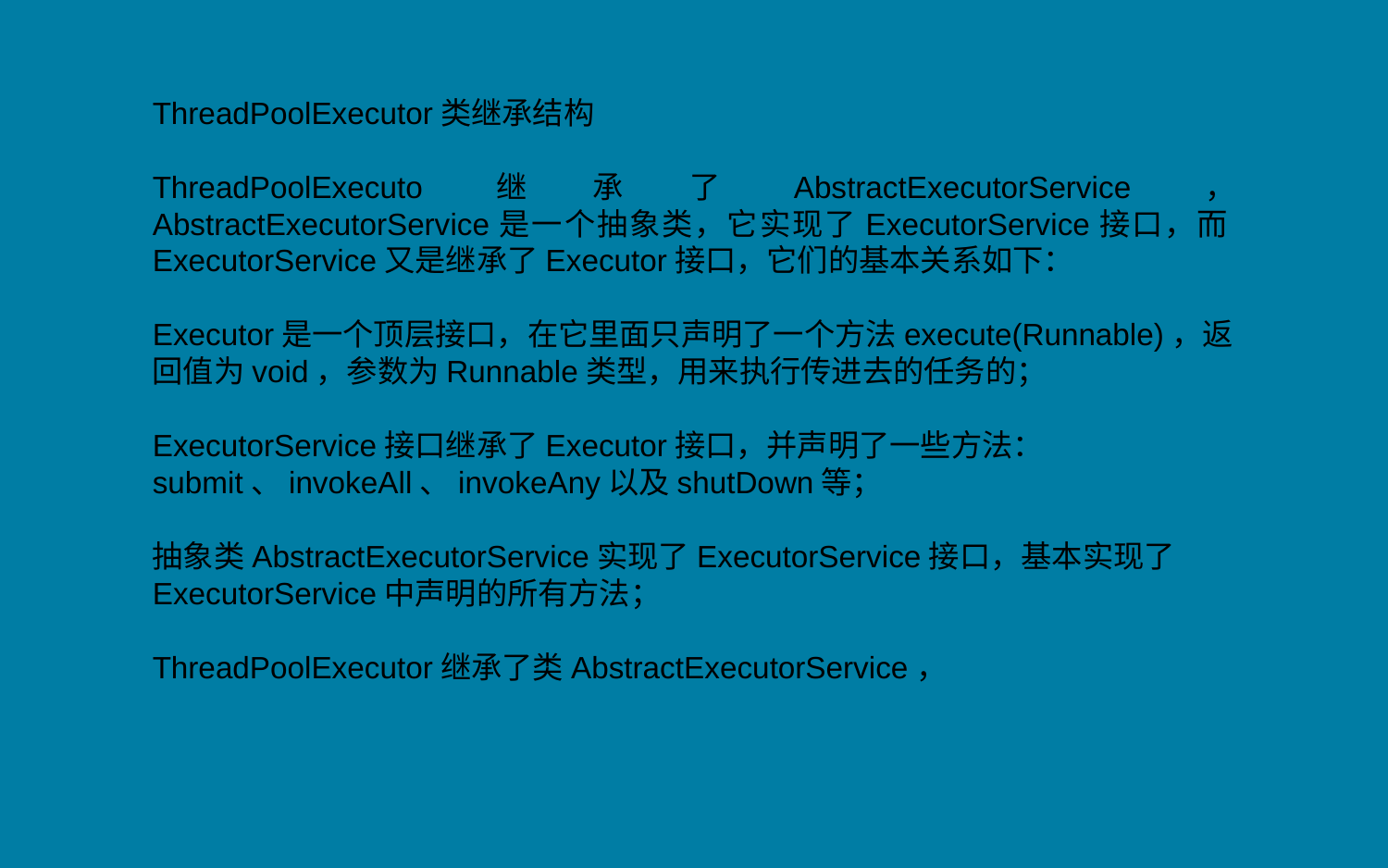

ThreadPoolExecutor类继承结构

ThreadPoolExecuto继承了AbstractExecutorService， AbstractExecutorService是一个抽象类，它实现了ExecutorService接口，而ExecutorService又是继承了Executor接口，它们的基本关系如下：

Executor是一个顶层接口，在它里面只声明了一个方法execute(Runnable)，返回值为void，参数为Runnable类型，用来执行传进去的任务的；

ExecutorService接口继承了Executor接口，并声明了一些方法：submit、invokeAll、invokeAny以及shutDown等；

抽象类AbstractExecutorService实现了ExecutorService接口，基本实现了ExecutorService中声明的所有方法；

ThreadPoolExecutor继承了类AbstractExecutorService，